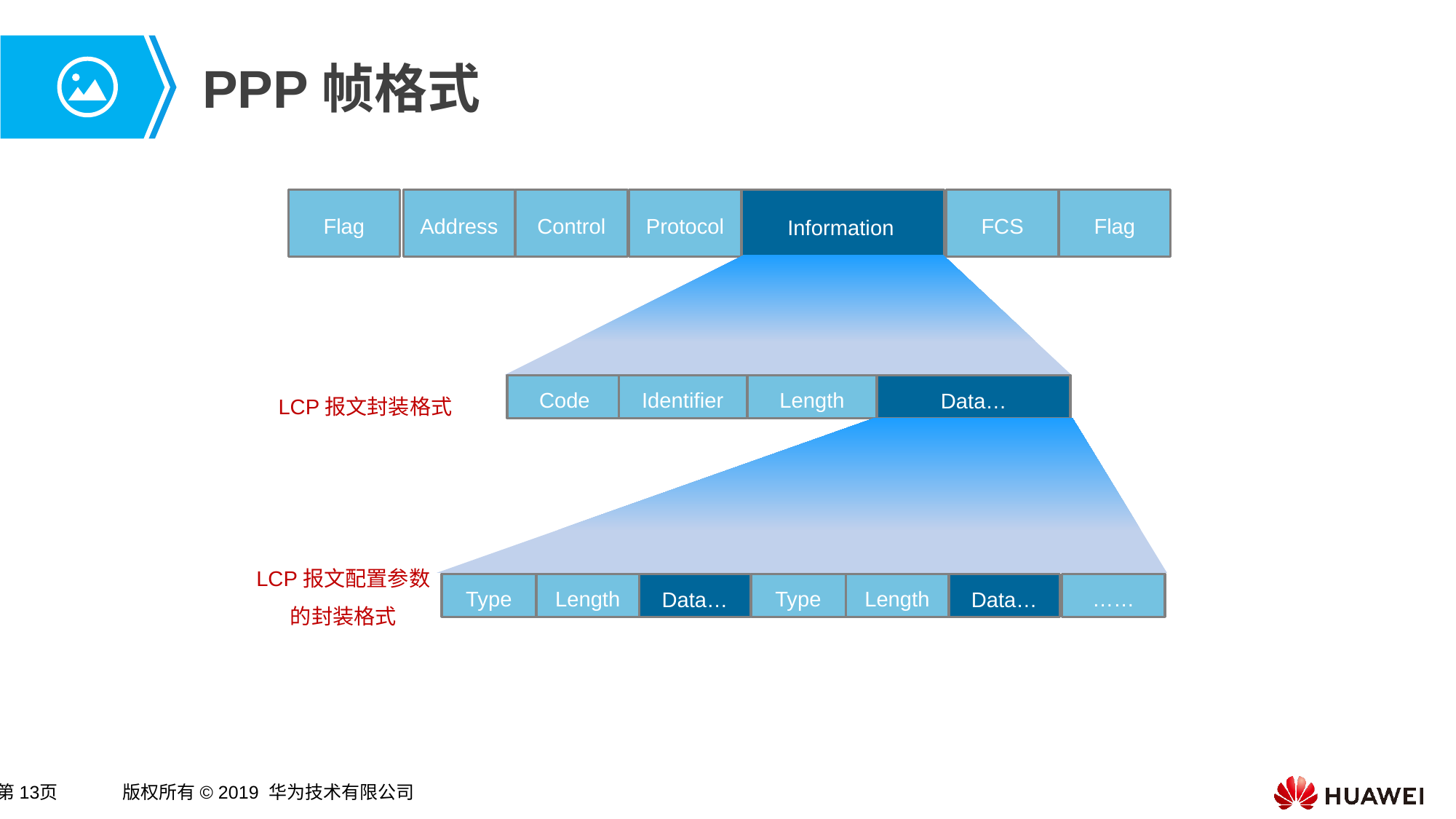

# PPP帧格式
Flag
Flag
Address
Control
Protocol
Information
FCS

Code
Identifier
Length
Data…
LCP报文封装格式

LCP报文配置参数的封装格式
Type
Length
Data…
……
Type
Length
Data…